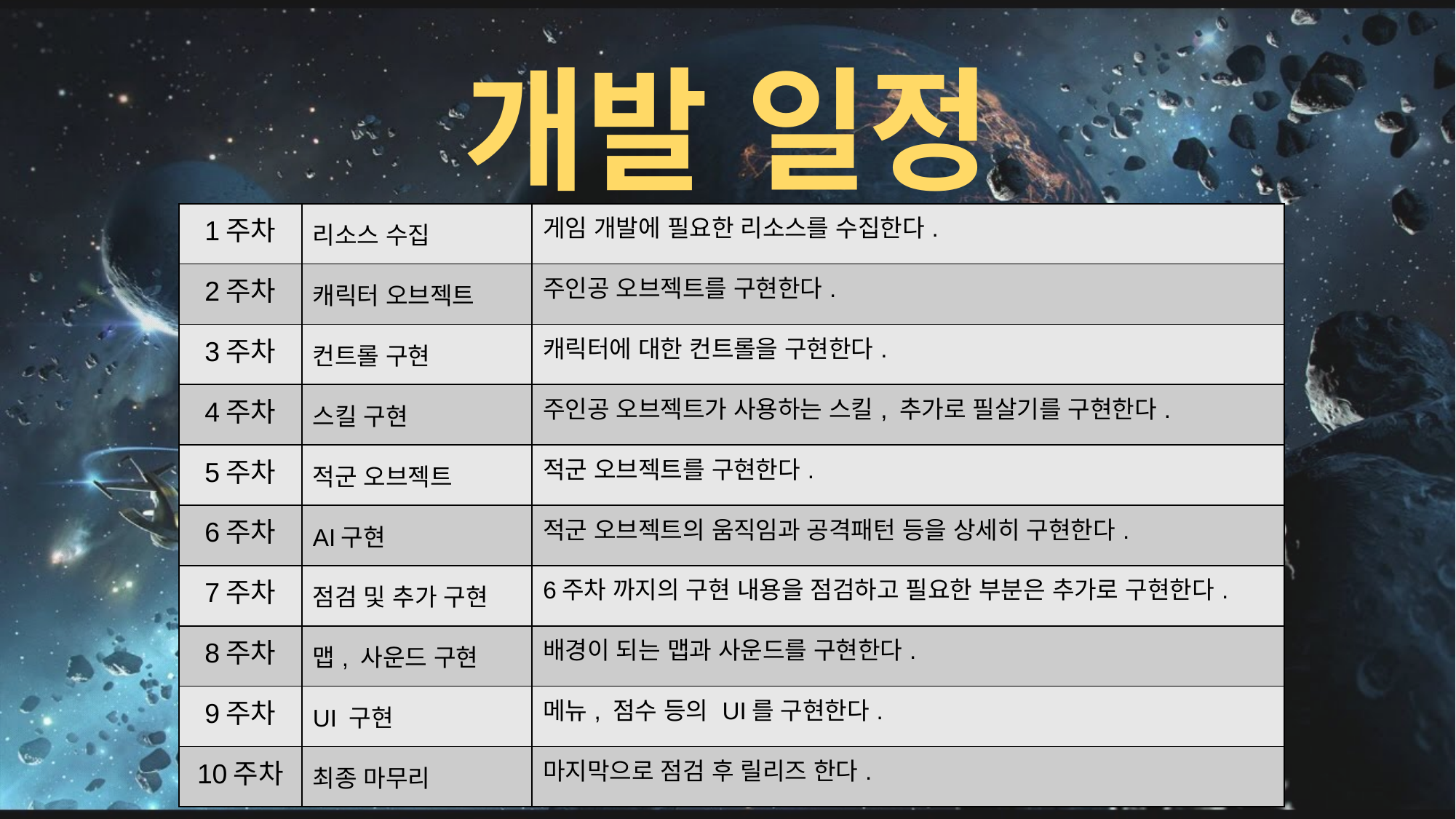

개발 일정
| 1주차 | 리소스 수집 | 게임 개발에 필요한 리소스를 수집한다. |
| --- | --- | --- |
| 2주차 | 캐릭터 오브젝트 | 주인공 오브젝트를 구현한다. |
| 3주차 | 컨트롤 구현 | 캐릭터에 대한 컨트롤을 구현한다. |
| 4주차 | 스킬 구현 | 주인공 오브젝트가 사용하는 스킬, 추가로 필살기를 구현한다. |
| 5주차 | 적군 오브젝트 | 적군 오브젝트를 구현한다. |
| 6주차 | AI구현 | 적군 오브젝트의 움직임과 공격패턴 등을 상세히 구현한다. |
| 7주차 | 점검 및 추가 구현 | 6주차 까지의 구현 내용을 점검하고 필요한 부분은 추가로 구현한다. |
| 8주차 | 맵, 사운드 구현 | 배경이 되는 맵과 사운드를 구현한다. |
| 9주차 | UI 구현 | 메뉴, 점수 등의 UI를 구현한다. |
| 10주차 | 최종 마무리 | 마지막으로 점검 후 릴리즈 한다. |